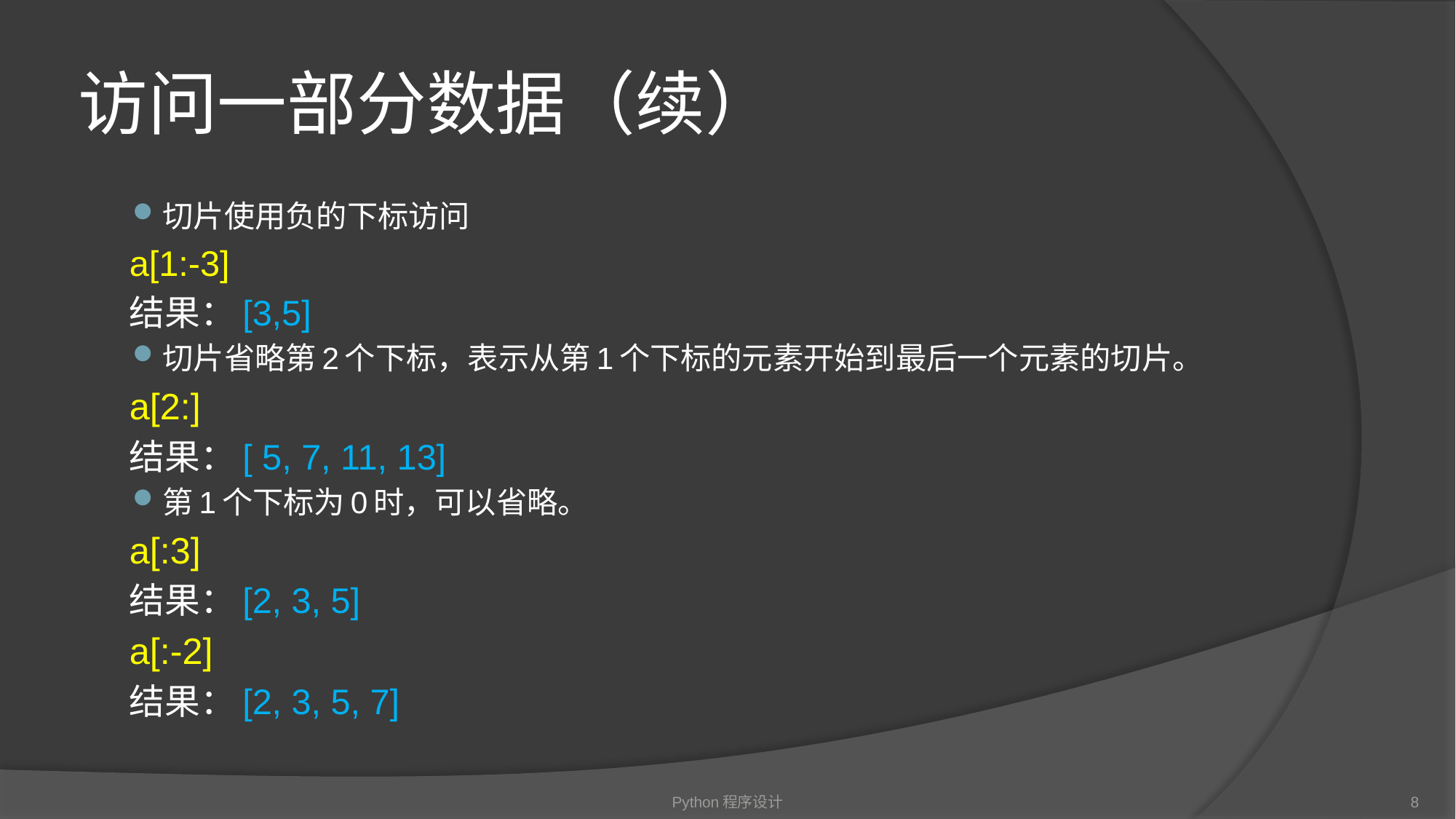

# 访问一部分数据（续）
切片使用负的下标访问
	a[1:-3]
	结果：[3,5]
切片省略第2个下标，表示从第1个下标的元素开始到最后一个元素的切片。
	a[2:]
	结果：[ 5, 7, 11, 13]
第1个下标为0时，可以省略。
	a[:3]
	结果：[2, 3, 5]
	a[:-2]
	结果：[2, 3, 5, 7]

Python程序设计
8